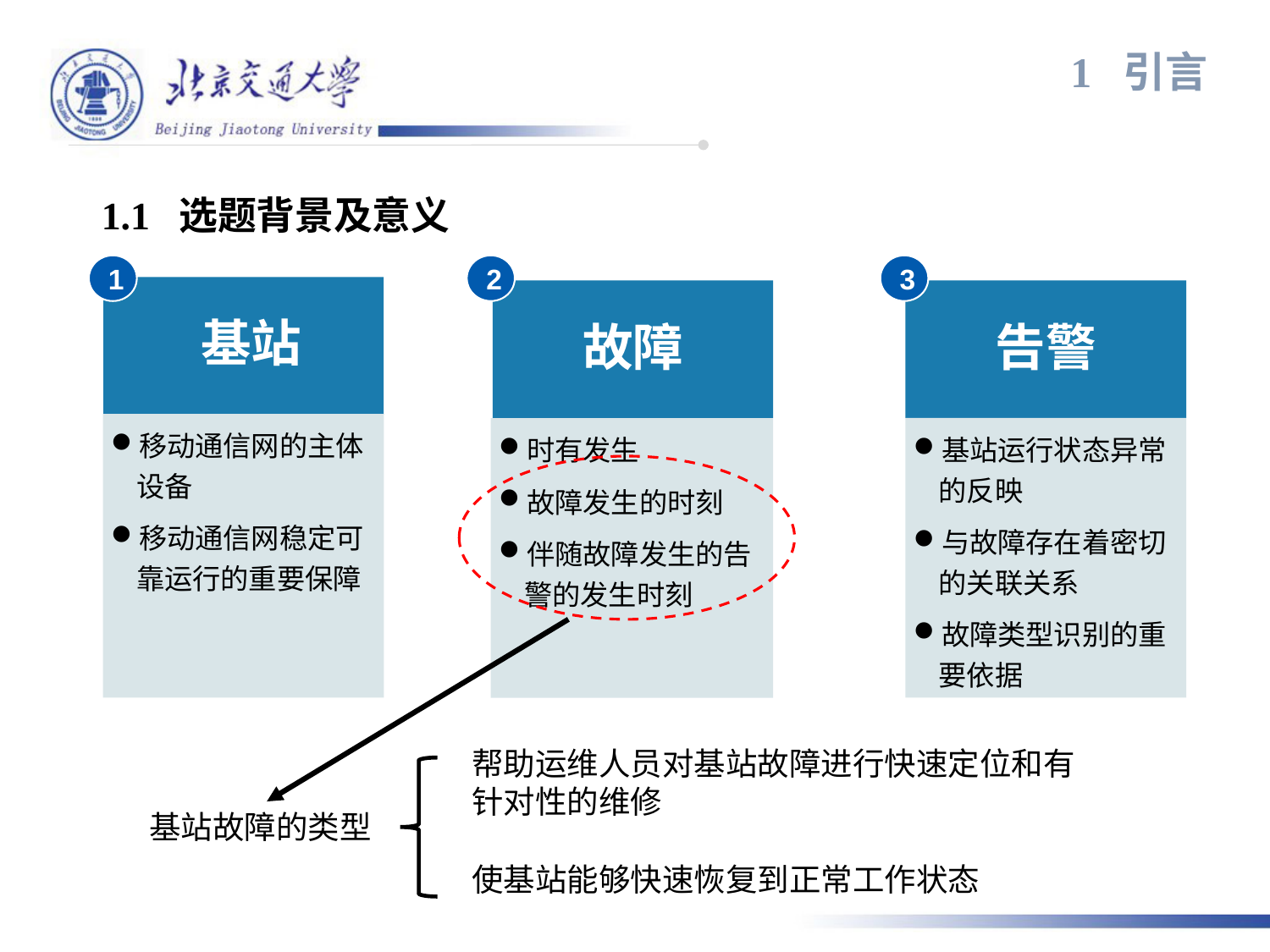

1  引言
1.1  选题背景及意义
3
告警
基站运行状态异常的反映
与故障存在着密切的关联关系
故障类型识别的重要依据

1
 基站
移动通信网的主体设备
移动通信网稳定可靠运行的重要保障
2
故障
时有发生
故障发生的时刻
伴随故障发生的告警的发生时刻

帮助运维人员对基站故障进行快速定位和有针对性的维修

使基站能够快速恢复到正常工作状态
基站故障的类型